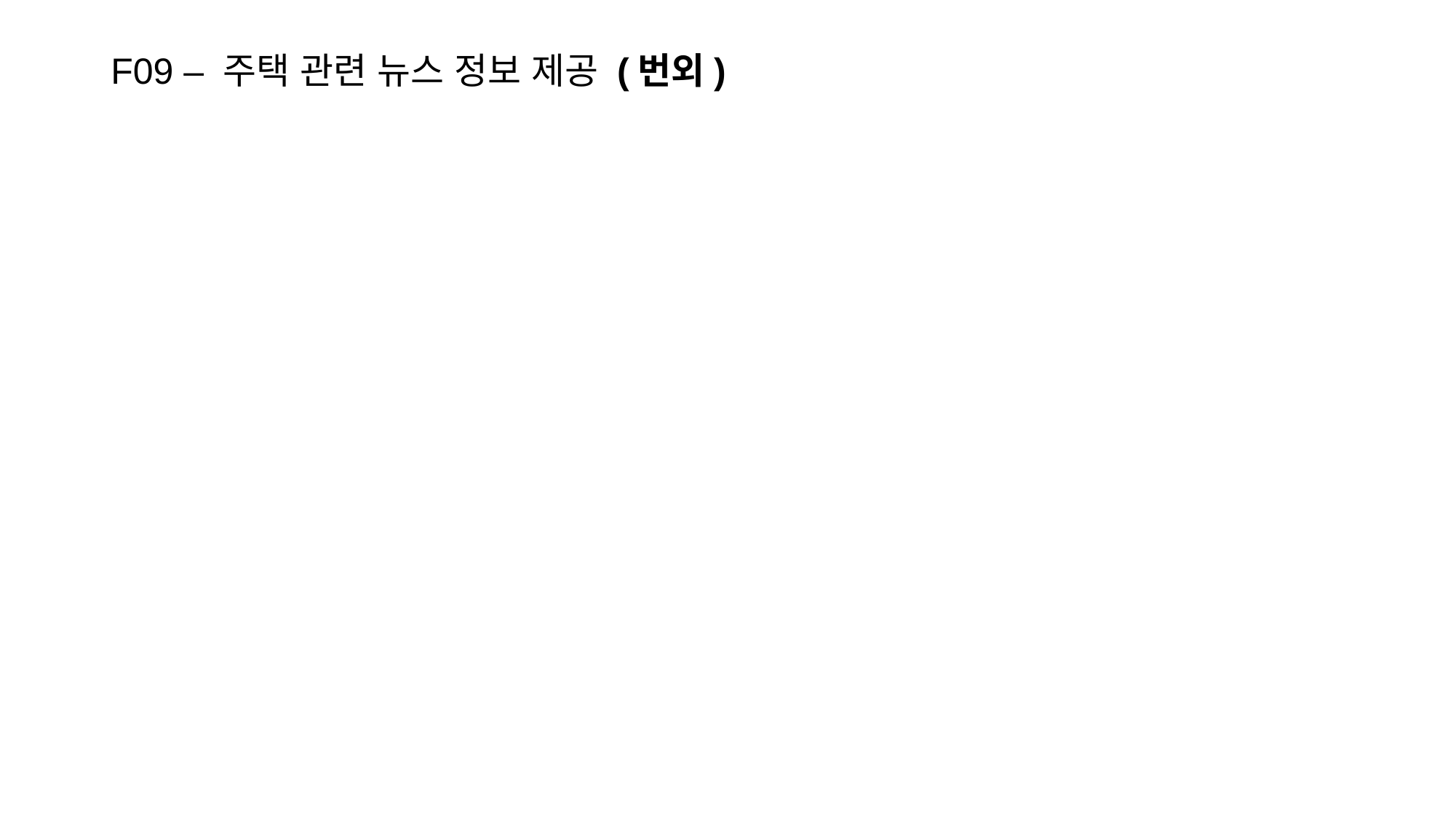

# F09 – 주택 관련 뉴스 정보 제공 (번외)